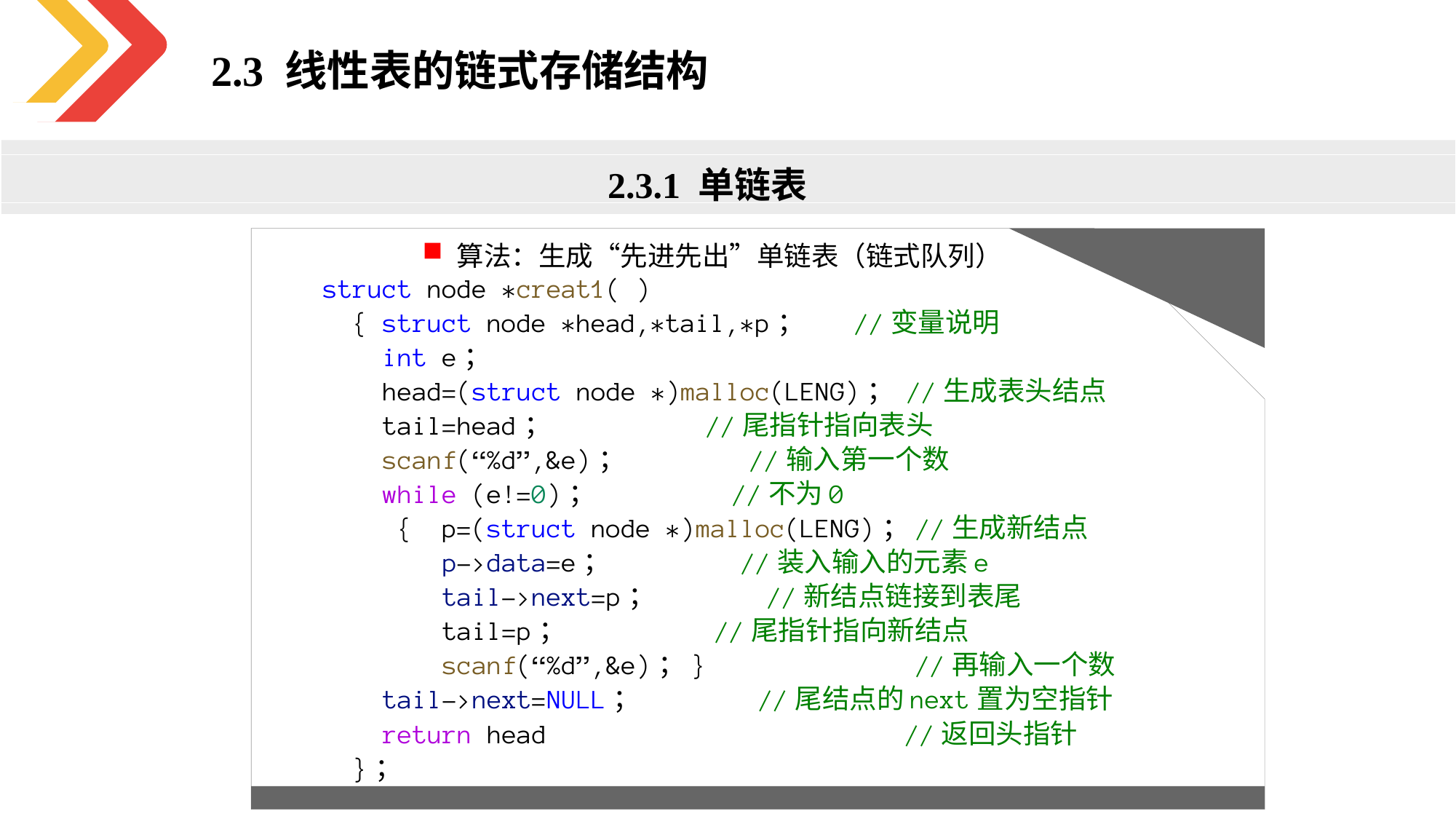

2.3 线性表的链式存储结构

2.3.1 单链表
算法：生成“先进先出”单链表（链式队列）

struct node *creat1( )
  { struct node *head,*tail,*p；       //变量说明
    int e；
    head=(struct node *)malloc(LENG)； //生成表头结点
    tail=head；                        //尾指针指向表头
    scanf(“%d”,&e)；                   //输入第一个数
    while (e!=0)；                     //不为0
     {  p=(struct node *)malloc(LENG)；//生成新结点
        p->data=e；                    //装入输入的元素e
        tail->next=p；                 //新结点链接到表尾
        tail=p；                       //尾指针指向新结点
        scanf(“%d”,&e)；}              //再输入一个数
    tail->next=NULL；                  //尾结点的next置为空指针
    return head                        //返回头指针
  }；